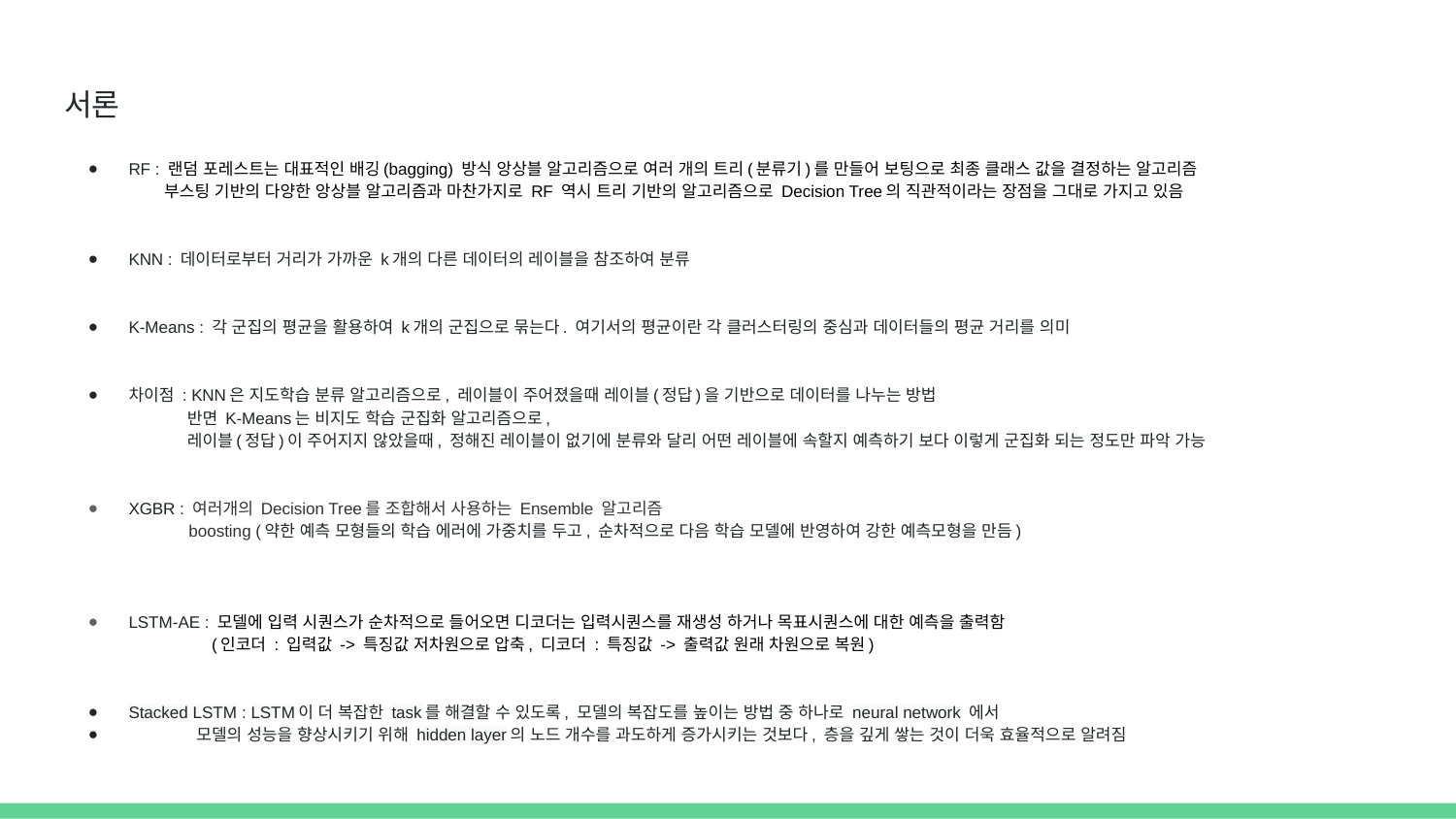

# 서론
RF : 랜덤 포레스트는 대표적인 배깅(bagging) 방식 앙상블 알고리즘으로 여러 개의 트리(분류기)를 만들어 보팅으로 최종 클래스 값을 결정하는 알고리즘
                     부스팅 기반의 다양한 앙상블 알고리즘과 마찬가지로 RF 역시 트리 기반의 알고리즘으로 Decision Tree의 직관적이라는 장점을 그대로 가지고 있음

KNN : 데이터로부터 거리가 가까운 k개의 다른 데이터의 레이블을 참조하여 분류

K-Means : 각 군집의 평균을 활용하여 k개의 군집으로 묶는다. 여기서의 평균이란 각 클러스터링의 중심과 데이터들의 평균 거리를 의미

차이점 : KNN은 지도학습 분류 알고리즘으로, 레이블이 주어졌을때 레이블(정답)을 기반으로 데이터를 나누는 방법
                          반면 K-Means는 비지도 학습 군집화 알고리즘으로,
                          레이블(정답)이 주어지지 않았을때, 정해진 레이블이 없기에 분류와 달리 어떤 레이블에 속할지 예측하기 보다 이렇게 군집화 되는 정도만 파악 가능

XGBR : 여러개의 Decision Tree를 조합해서 사용하는 Ensemble 알고리즘
                           boosting (약한 예측 모형들의 학습 에러에 가중치를 두고, 순차적으로 다음 학습 모델에 반영하여 강한 예측모형을 만듬)

LSTM-AE : 모델에 입력 시퀀스가 순차적으로 들어오면 디코더는 입력시퀀스를 재생성 하거나 목표시퀀스에 대한 예측을 출력함
                                (인코더 : 입력값 -> 특징값 저차원으로 압축, 디코더 : 특징값 -> 출력값 원래 차원으로 복원)

Stacked LSTM : LSTM이 더 복잡한 task를 해결할 수 있도록, 모델의 복잡도를 높이는 방법 중 하나로 neural network 에서
              모델의 성능을 향상시키기 위해 hidden layer의 노드 개수를 과도하게 증가시키는 것보다, 층을 깊게 쌓는 것이 더욱 효율적으로 알려짐